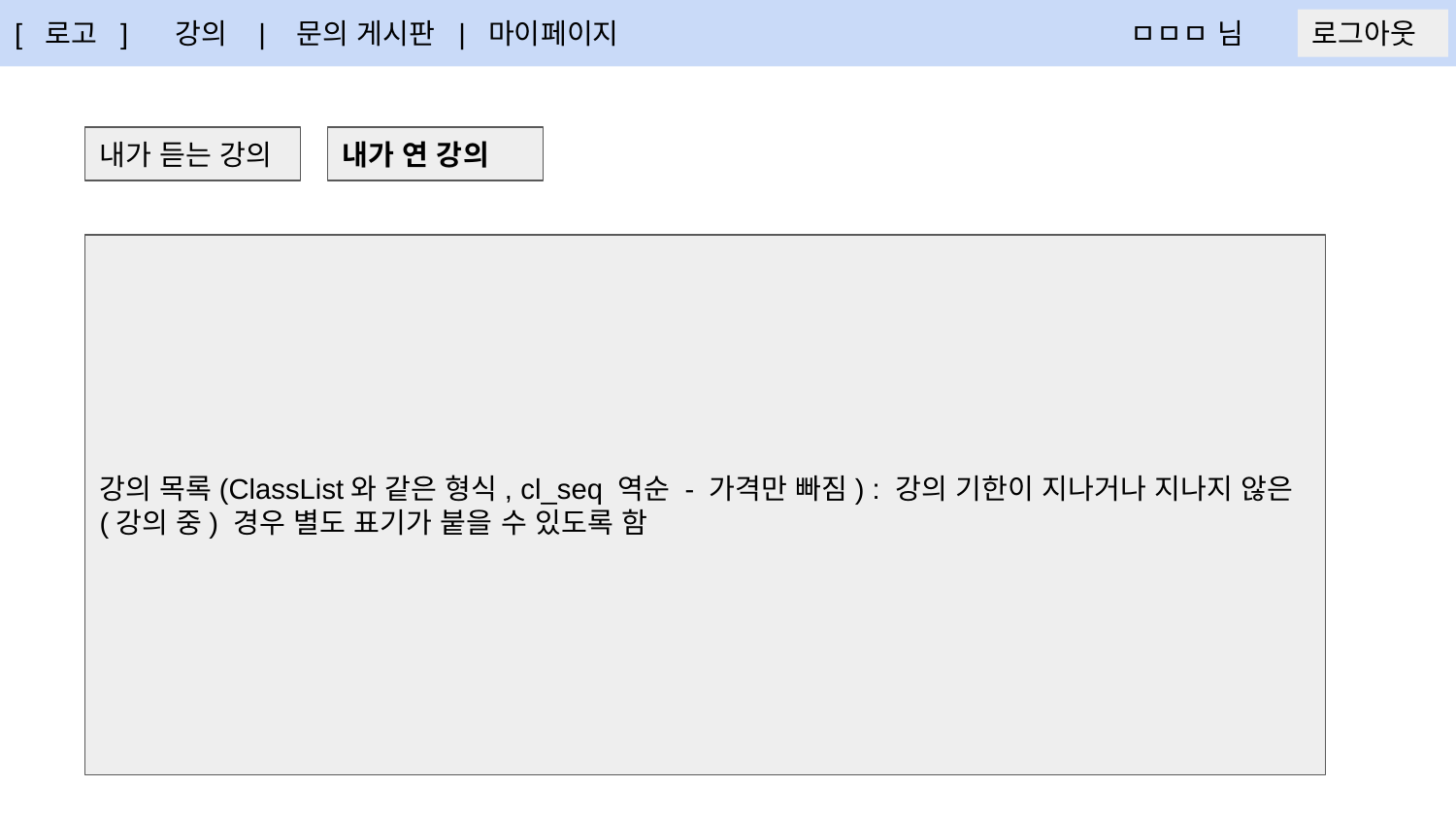

[  로고  ]     강의   |   문의 게시판  |  마이페이지
teachClassList
ㅁㅁㅁ 님
로그아웃
내가 듣는 강의
내가 연 강의
강의 목록(ClassList와 같은 형식, cl_seq 역순 - 가격만 빠짐) : 강의 기한이 지나거나 지나지 않은(강의 중) 경우 별도 표기가 붙을 수 있도록 함